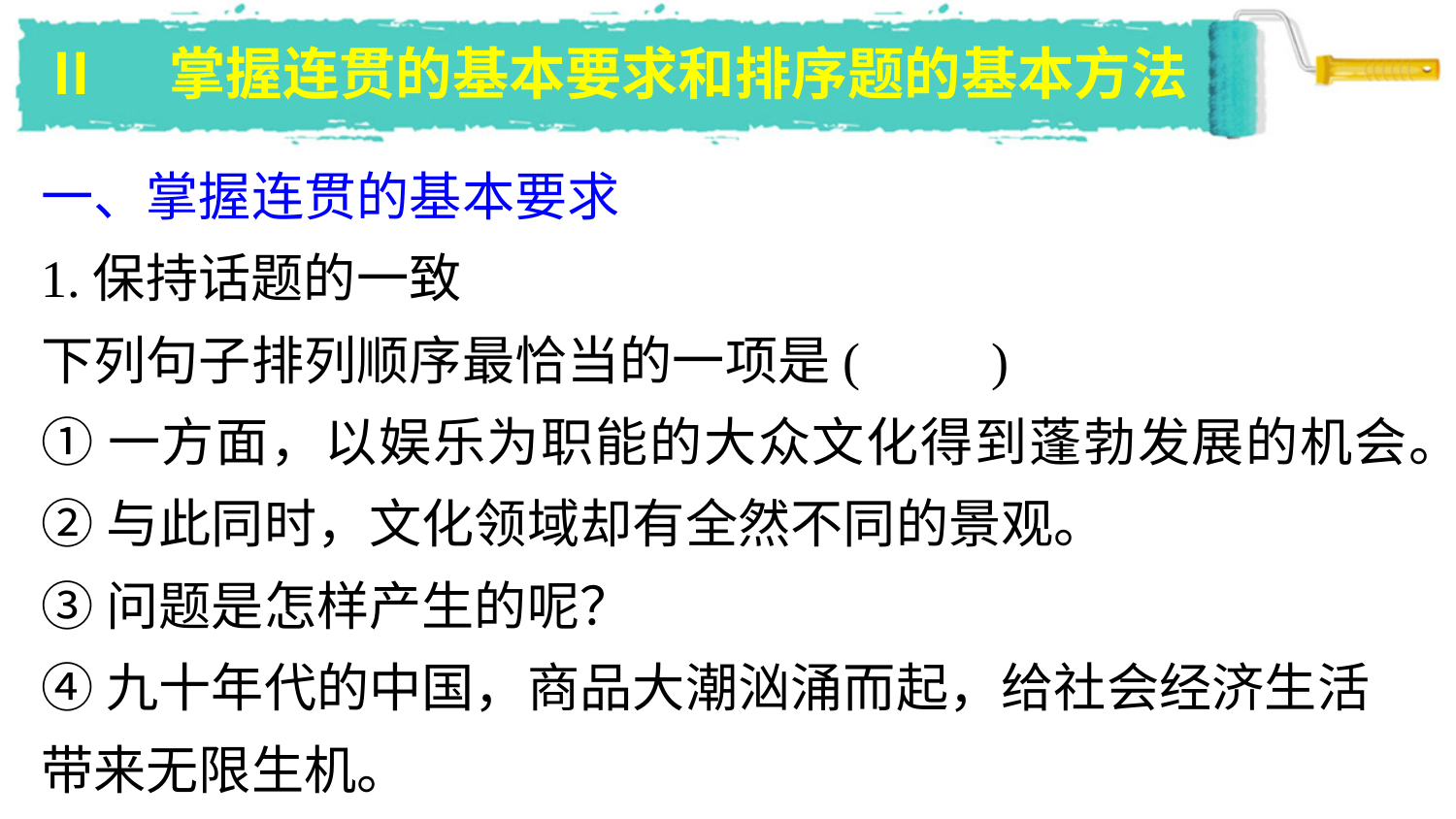

Ⅱ　掌握连贯的基本要求和排序题的基本方法
一、掌握连贯的基本要求
1.保持话题的一致
下列句子排列顺序最恰当的一项是(　　)
①一方面，以娱乐为职能的大众文化得到蓬勃发展的机会。
②与此同时，文化领域却有全然不同的景观。
③问题是怎样产生的呢？
④九十年代的中国，商品大潮汹涌而起，给社会经济生活带来无限生机。